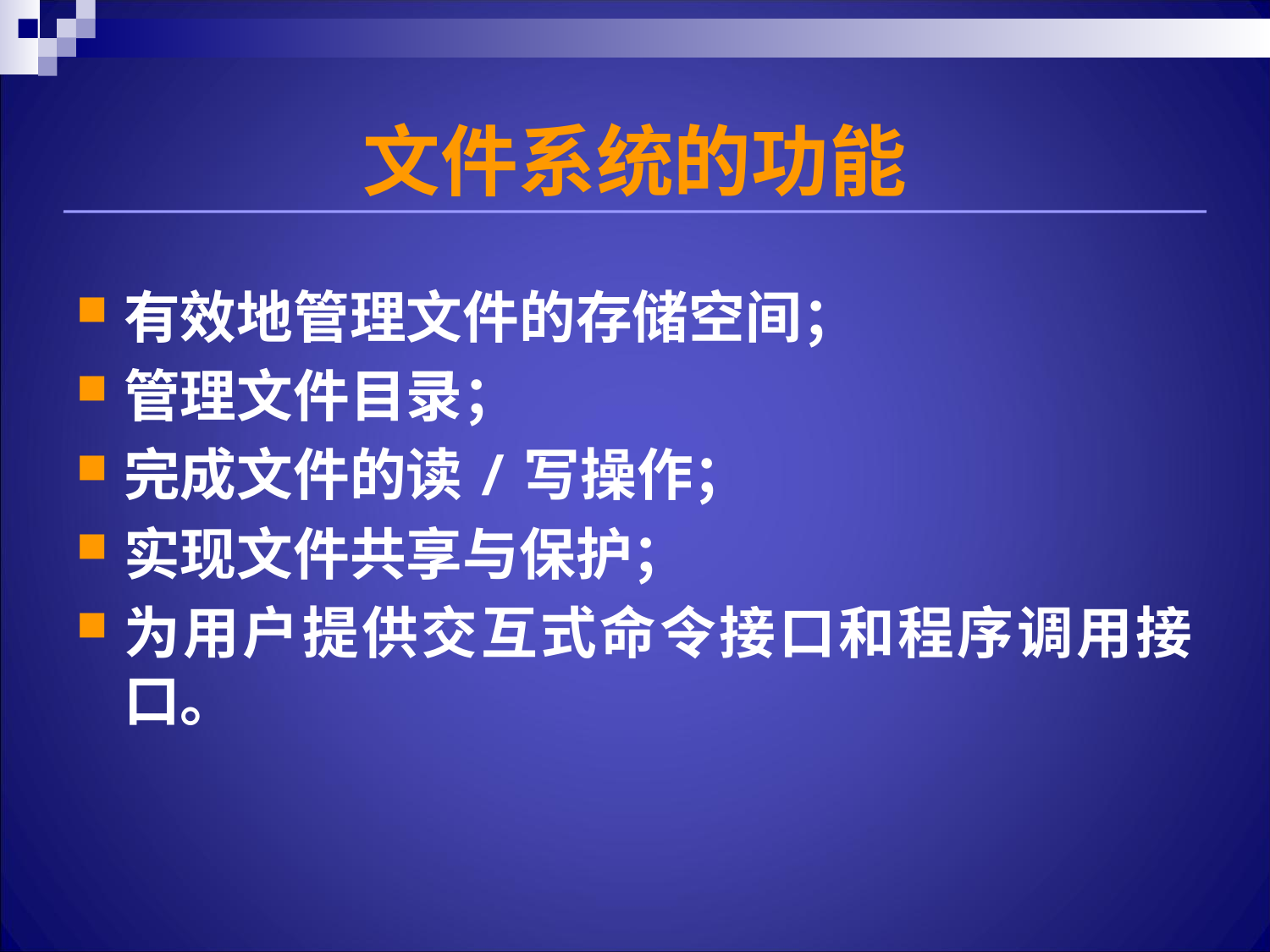

# 文件系统的功能
有效地管理文件的存储空间；
管理文件目录；
完成文件的读/写操作；
实现文件共享与保护；
为用户提供交互式命令接口和程序调用接口。